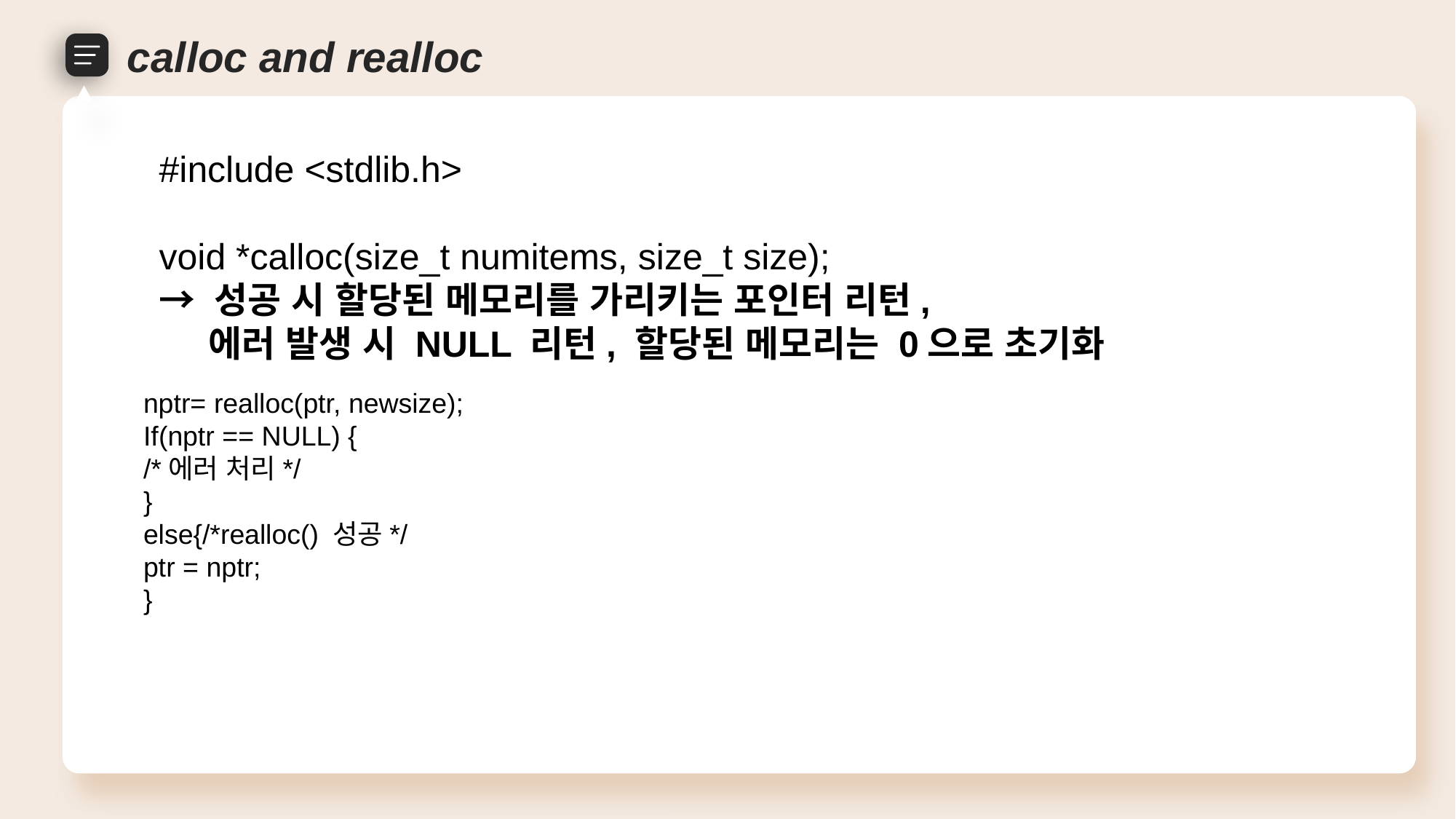

calloc and realloc

#include <stdlib.h>

void *calloc(size_t numitems, size_t size);
→ 성공 시 할당된 메모리를 가리키는 포인터 리턴,
    에러 발생 시 NULL 리턴, 할당된 메모리는 0으로 초기화

void *realloc(void *ptr, size_t size);
→ 성공 시 할당된 메모리를 가리키는 포인터 리턴,
    에러 발생 시 NULL 리턴

nptr= realloc(ptr, newsize);
If(nptr == NULL) {
/*에러 처리*/
}
else{/*realloc() 성공*/
ptr = nptr;
}